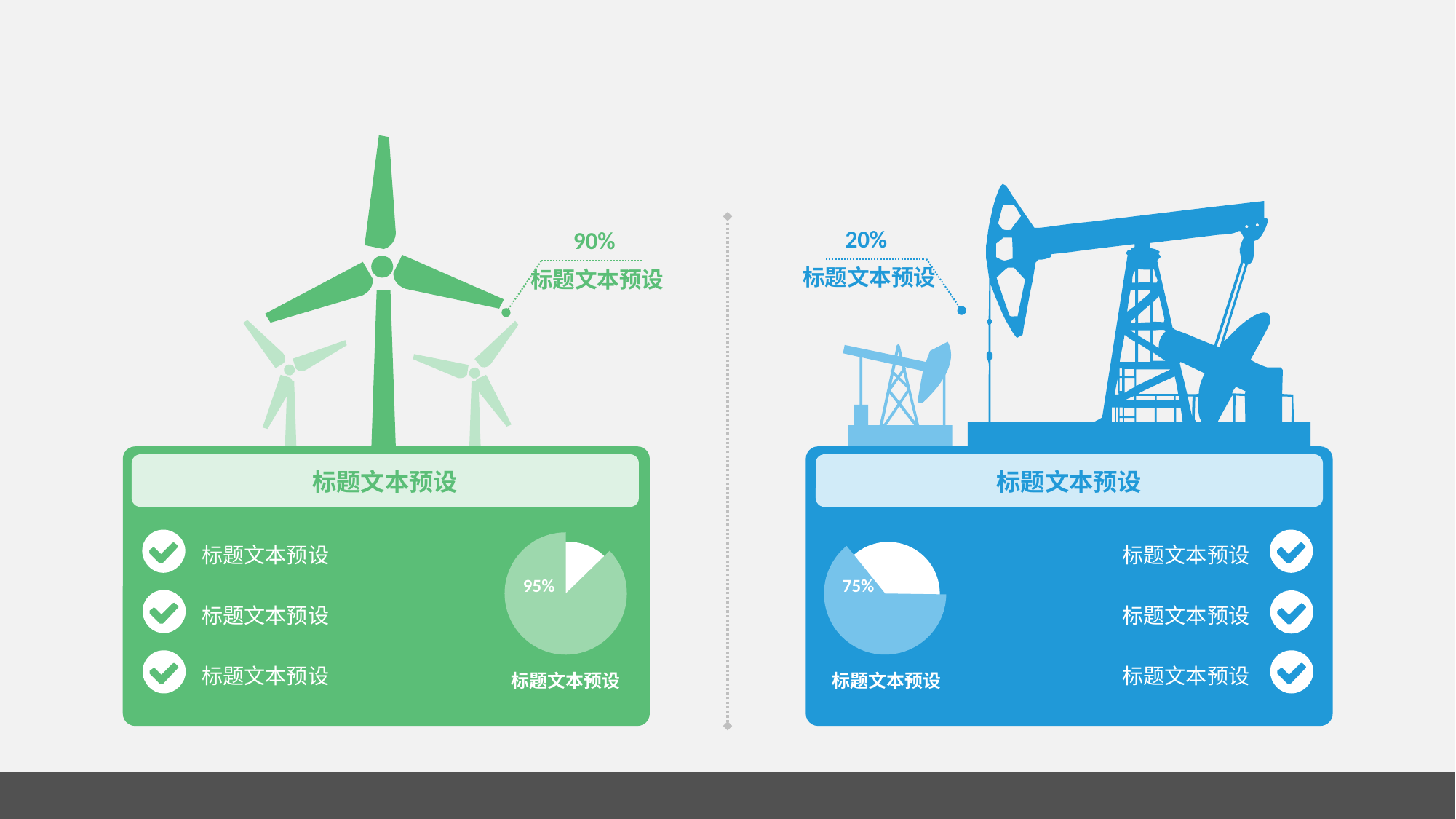

20%
标题文本预设

标题文本预设

75%
标题文本预设

标题文本预设

标题文本预设
标题文本预设
90%
标题文本预设

标题文本预设

95%
标题文本预设

标题文本预设

标题文本预设
标题文本预设